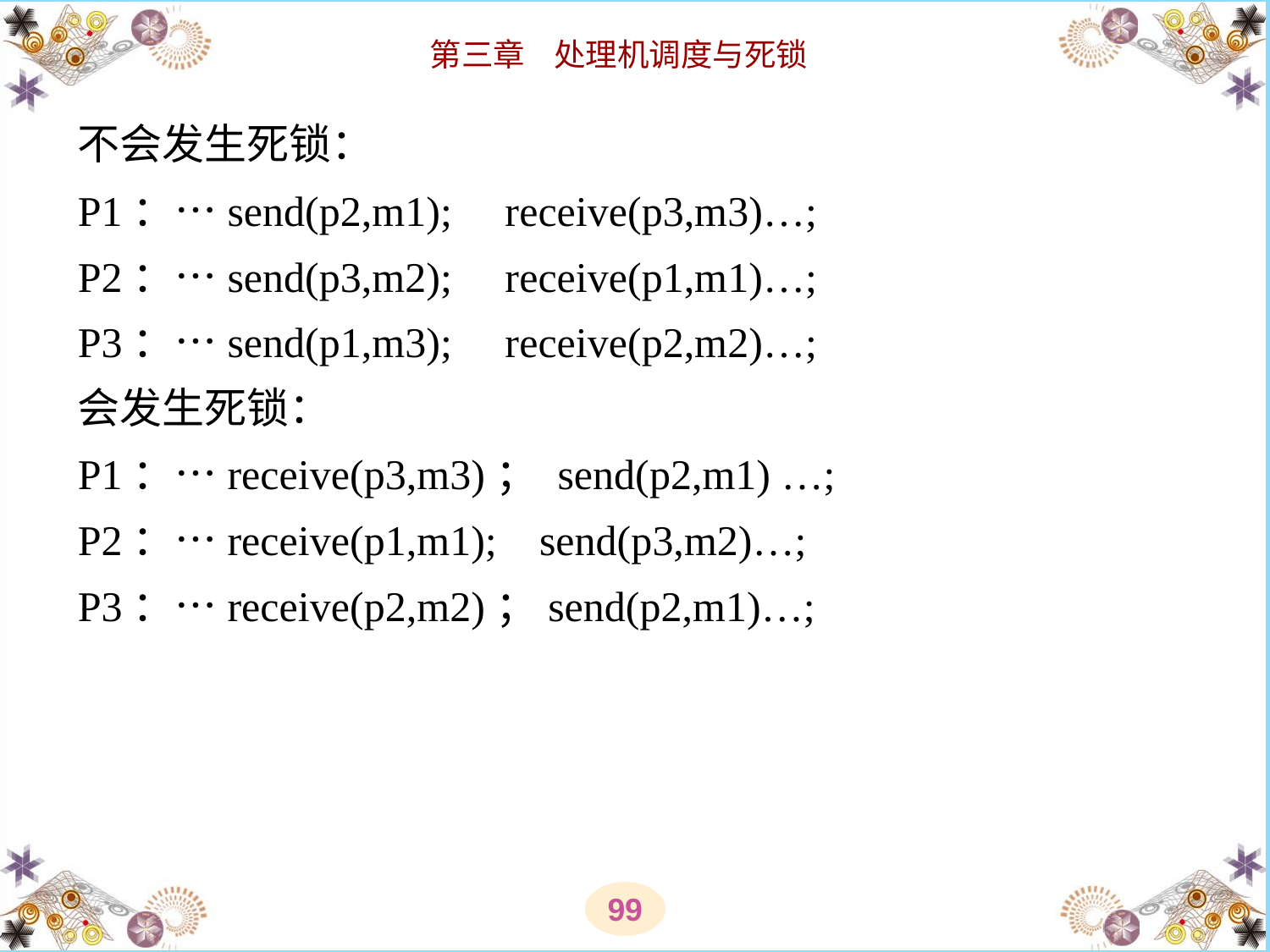

# 不会发生死锁： P1：…send(p2,m1);     receive(p3,m3)…; P2：…send(p3,m2);     receive(p1,m1)…; P3：…send(p1,m3);     receive(p2,m2)…; 会发生死锁： P1：…receive(p3,m3)； send(p2,m1) …; P2：…receive(p1,m1);    send(p3,m2)…; P3：…receive(p2,m2)；send(p2,m1)…;